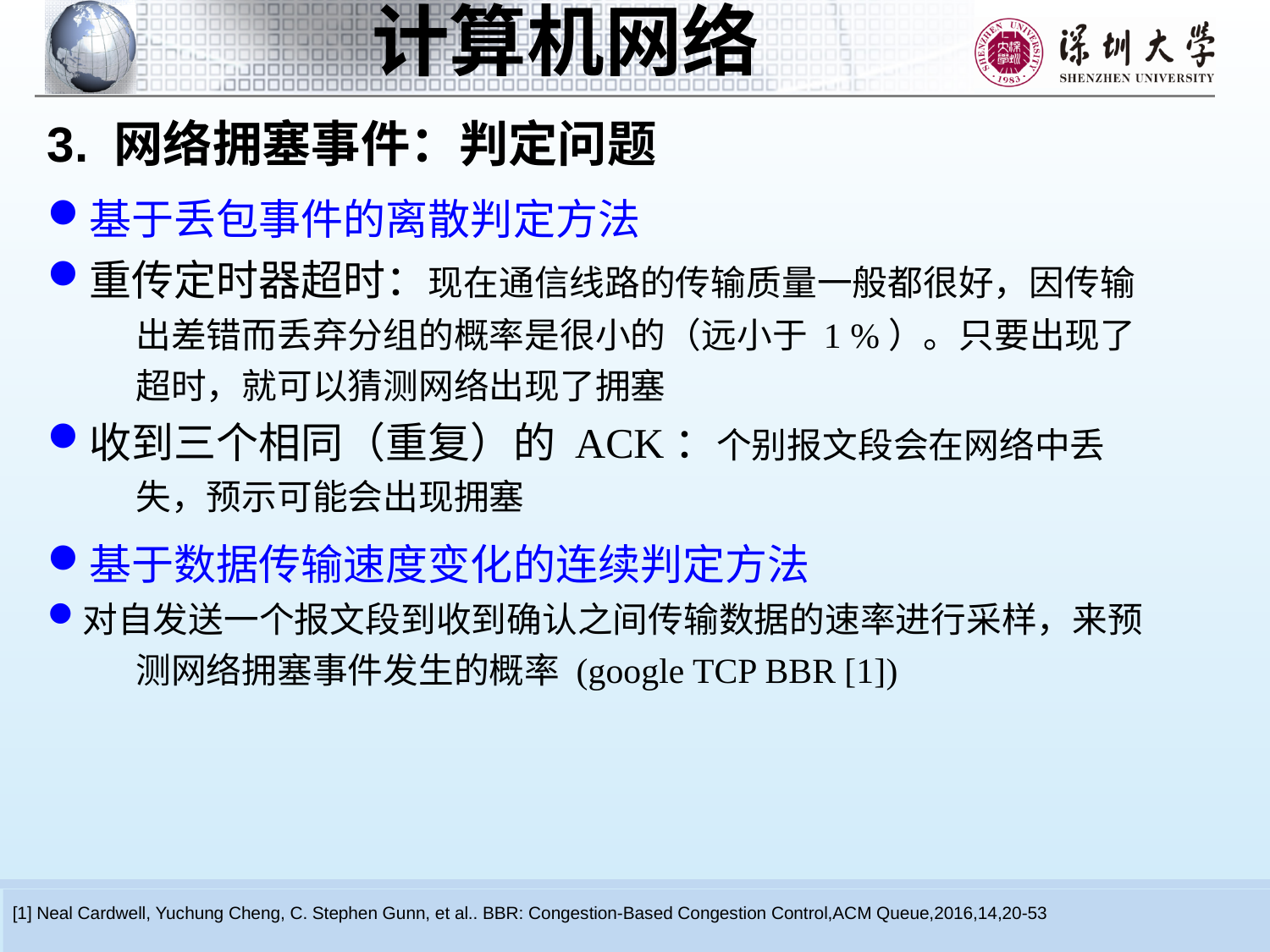

3. 网络拥塞事件：判定问题
基于丢包事件的离散判定方法
重传定时器超时：现在通信线路的传输质量一般都很好，因传输出差错而丢弃分组的概率是很小的（远小于 1 %）。只要出现了超时，就可以猜测网络出现了拥塞
收到三个相同（重复）的 ACK：个别报文段会在网络中丢失，预示可能会出现拥塞
基于数据传输速度变化的连续判定方法
对自发送一个报文段到收到确认之间传输数据的速率进行采样，来预测网络拥塞事件发生的概率 (google TCP BBR [1])

[1] Neal Cardwell, Yuchung Cheng, C. Stephen Gunn, et al.. BBR: Congestion-Based Congestion Control,ACM Queue,2016,14,20-53